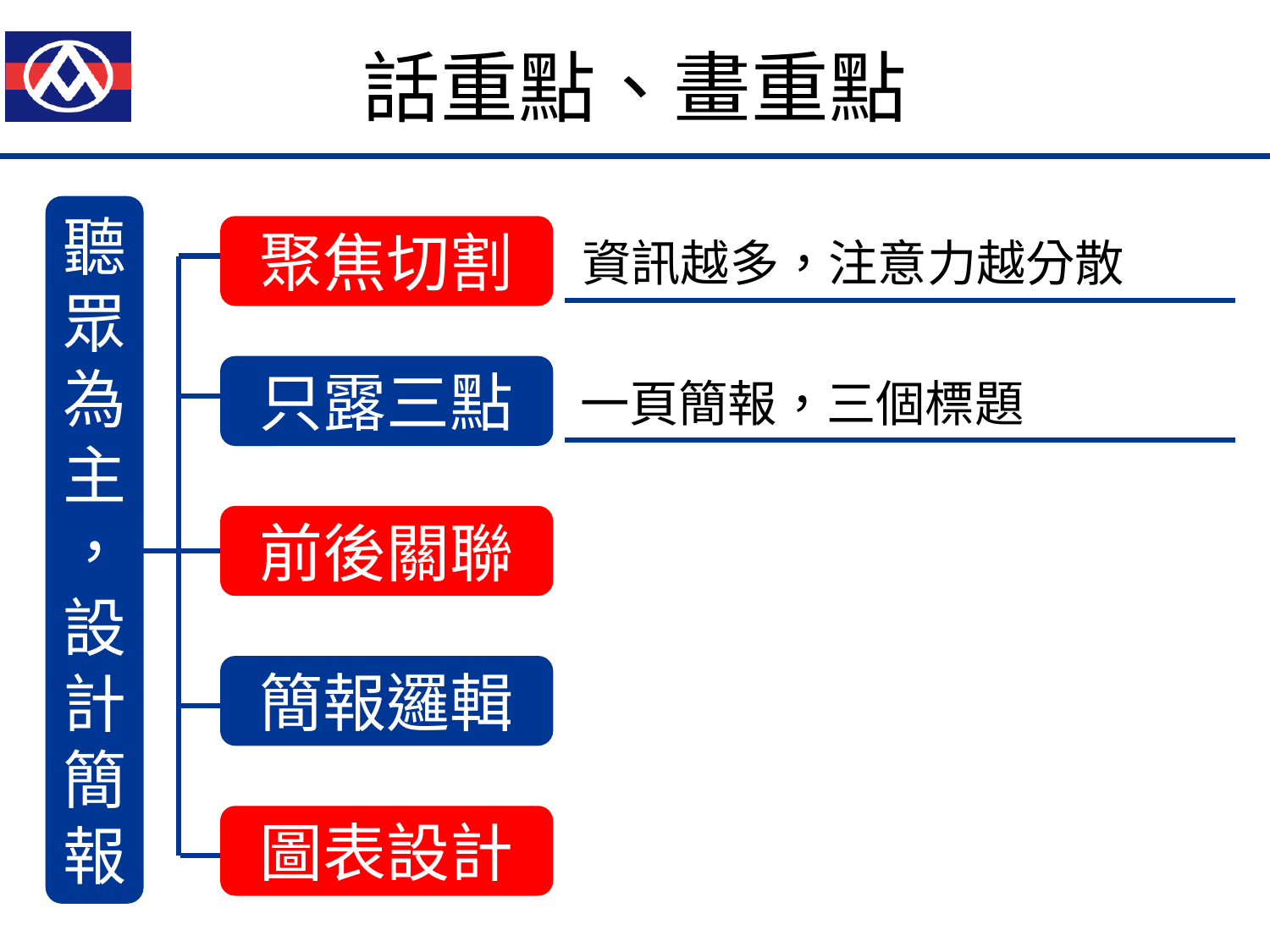

# 話重點、畫重點
聽
眾
為
主
，
設
計
簡
報
聚焦切割
資訊越多，注意力越分散
只露三點
一頁簡報，三個標題
前後關聯
簡報邏輯
圖表設計